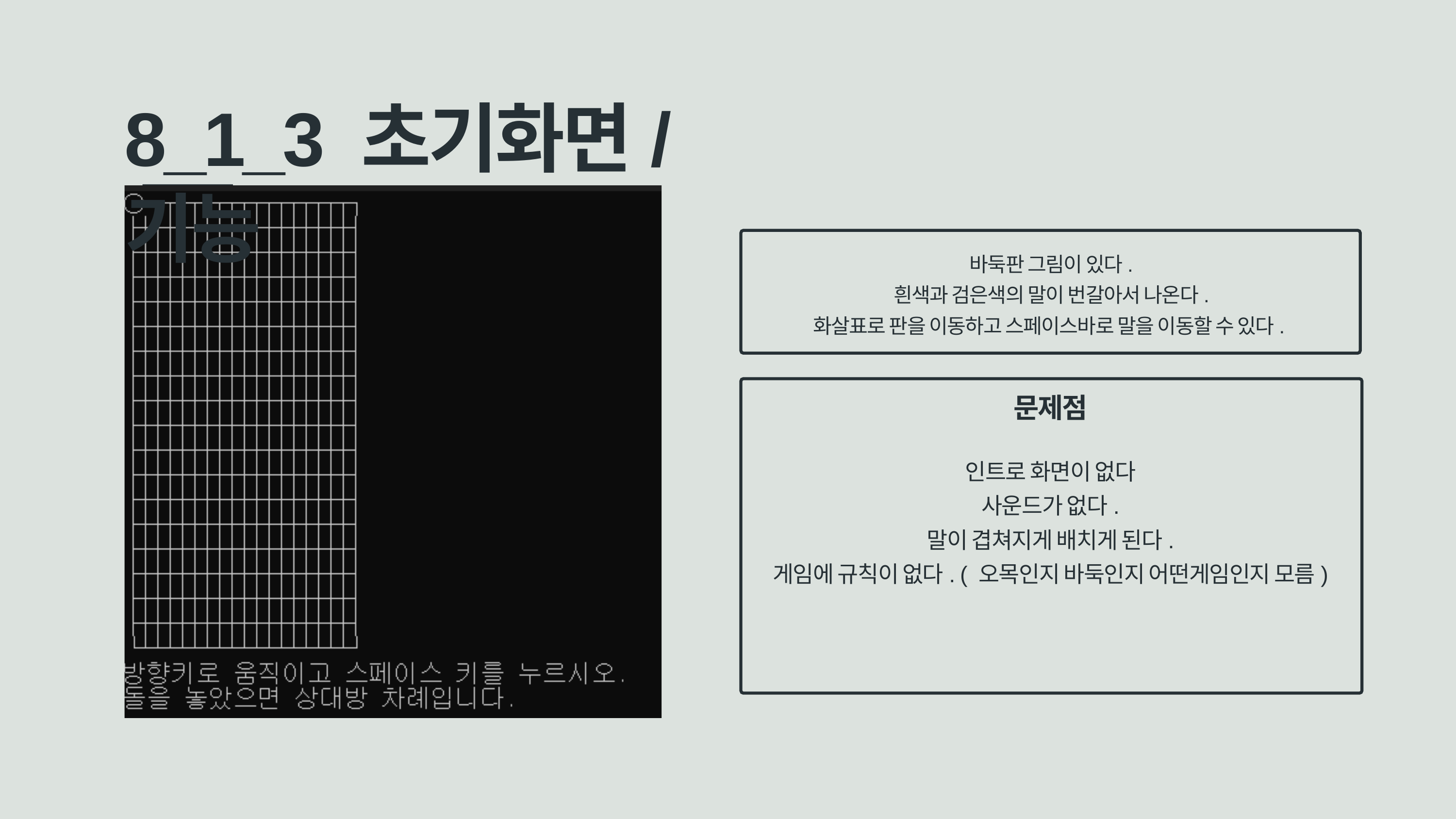

8_1_3 초기화면/기능

바둑판 그림이 있다.
흰색과 검은색의 말이 번갈아서 나온다.
화살표로 판을 이동하고 스페이스바로 말을 이동할 수 있다.

문제점

인트로 화면이 없다
사운드가 없다.
말이 겹쳐지게 배치게 된다.
게임에 규칙이 없다. ( 오목인지 바둑인지 어떤게임인지 모름)